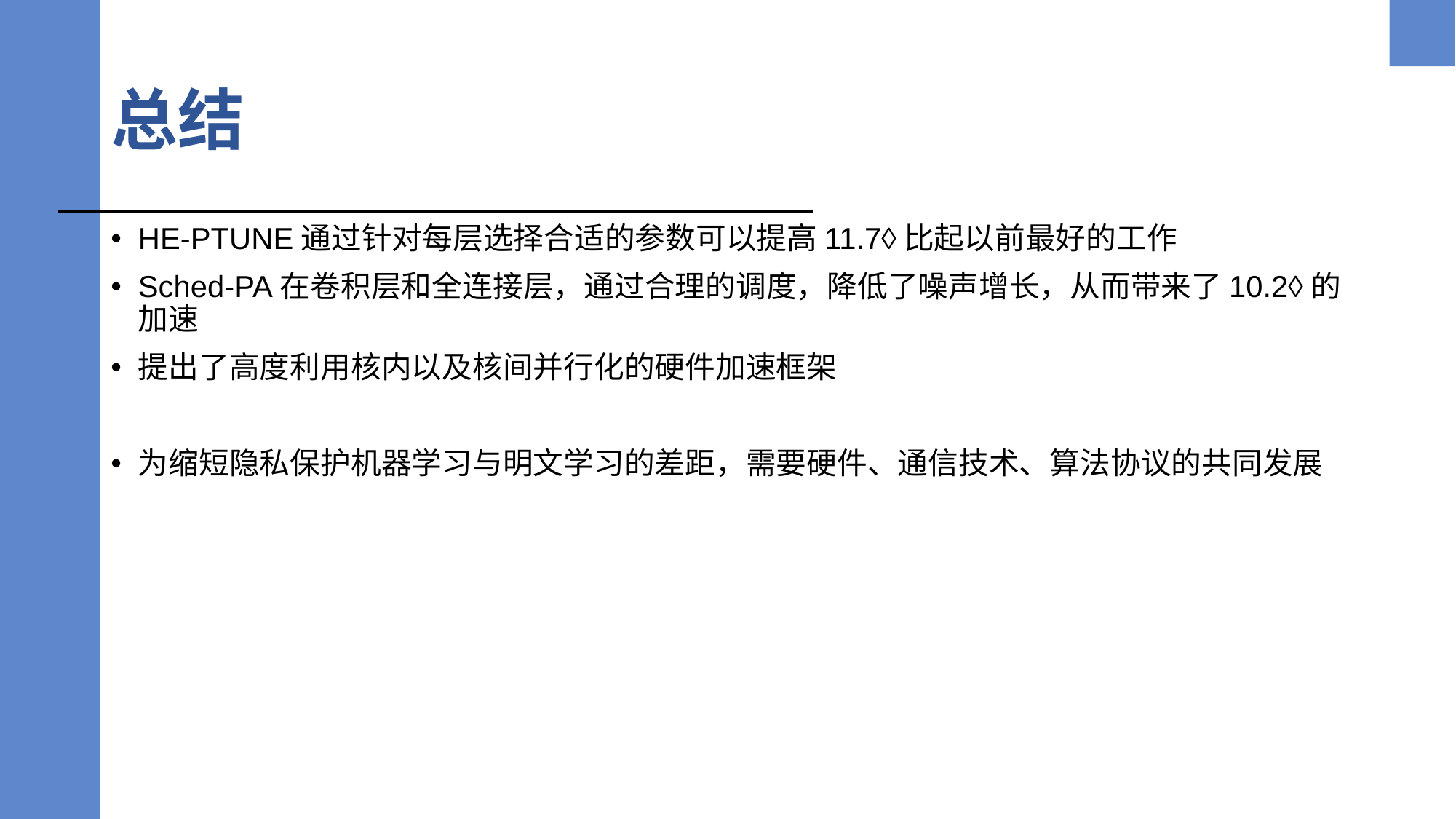

# 总结
HE-PTUNE通过针对每层选择合适的参数可以提高11.7◊比起以前最好的工作
Sched-PA在卷积层和全连接层，通过合理的调度，降低了噪声增长，从而带来了10.2◊的加速
提出了高度利用核内以及核间并行化的硬件加速框架

为缩短隐私保护机器学习与明文学习的差距，需要硬件、通信技术、算法协议的共同发展